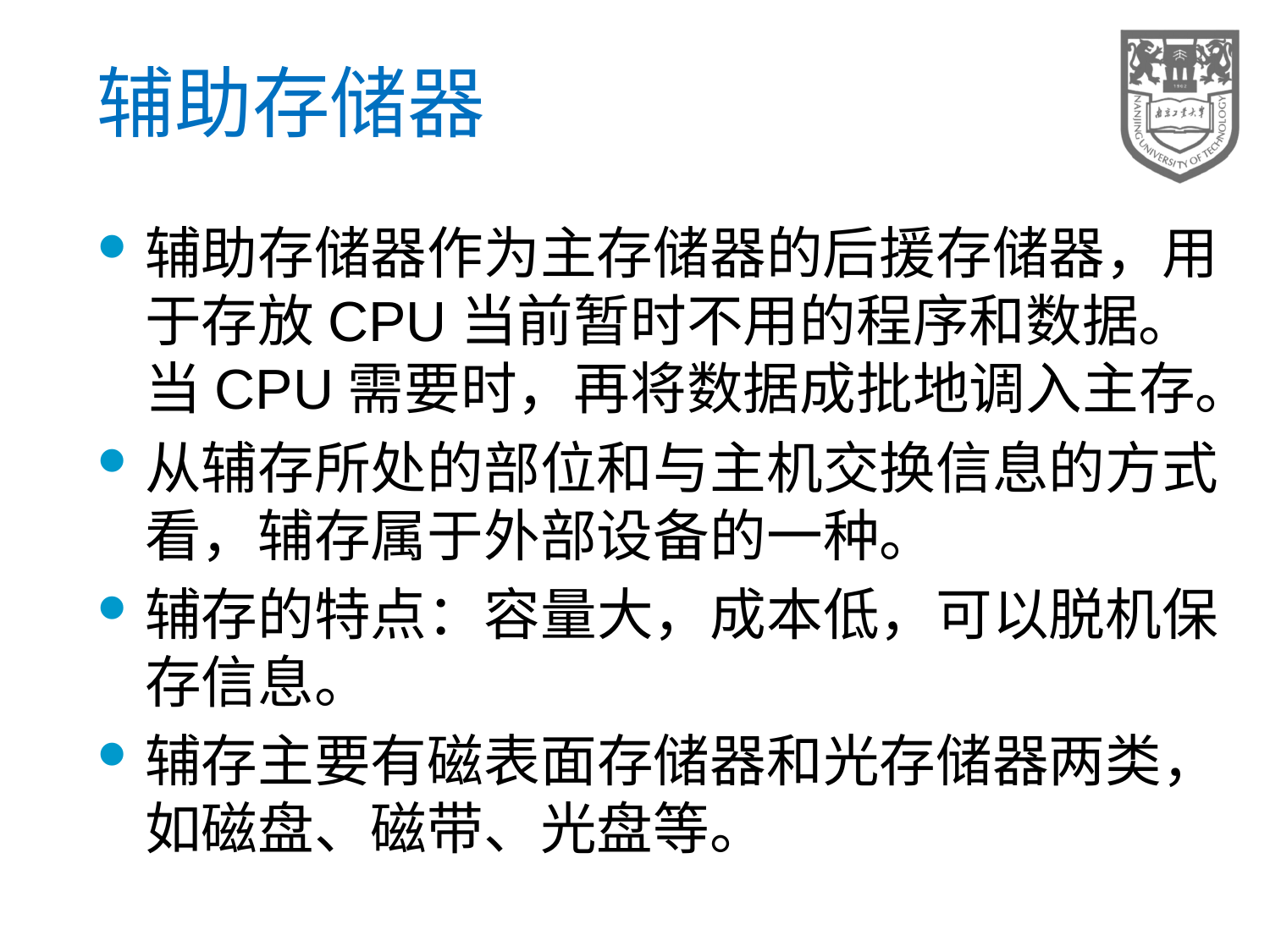

# 辅助存储器
辅助存储器作为主存储器的后援存储器，用于存放CPU当前暂时不用的程序和数据。当CPU需要时，再将数据成批地调入主存。
从辅存所处的部位和与主机交换信息的方式看，辅存属于外部设备的一种。
辅存的特点：容量大，成本低，可以脱机保存信息。
辅存主要有磁表面存储器和光存储器两类，如磁盘、磁带、光盘等。